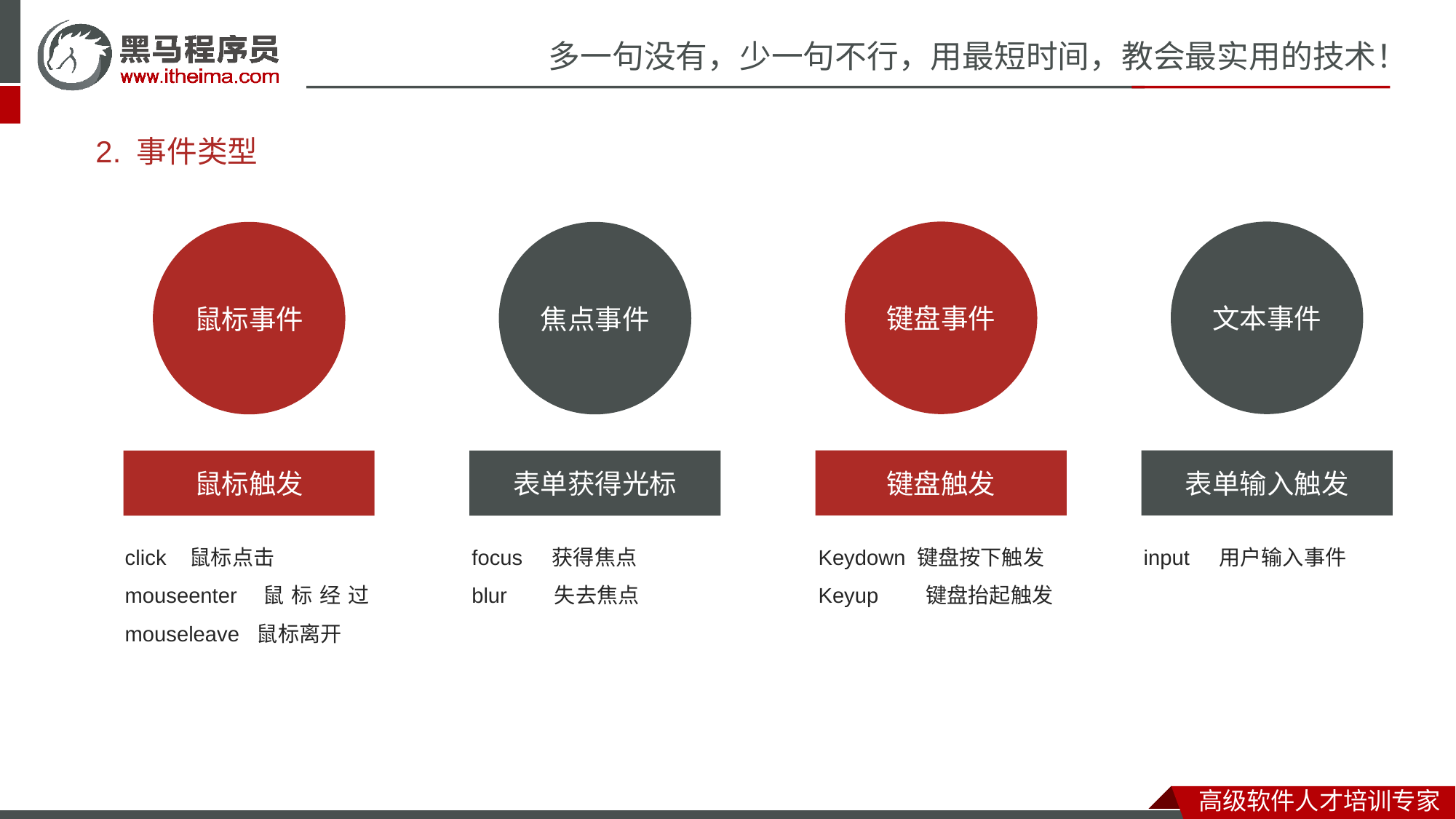

# 2. 事件类型
键盘事件
文本事件
鼠标事件
焦点事件
键盘触发
表单输入触发
鼠标触发
表单获得光标
Keydown 键盘按下触发
Keyup       键盘抬起触发
input    用户输入事件
click   鼠标点击
mouseenter 鼠标经过mouseleave  鼠标离开
focus    获得焦点
blur       失去焦点